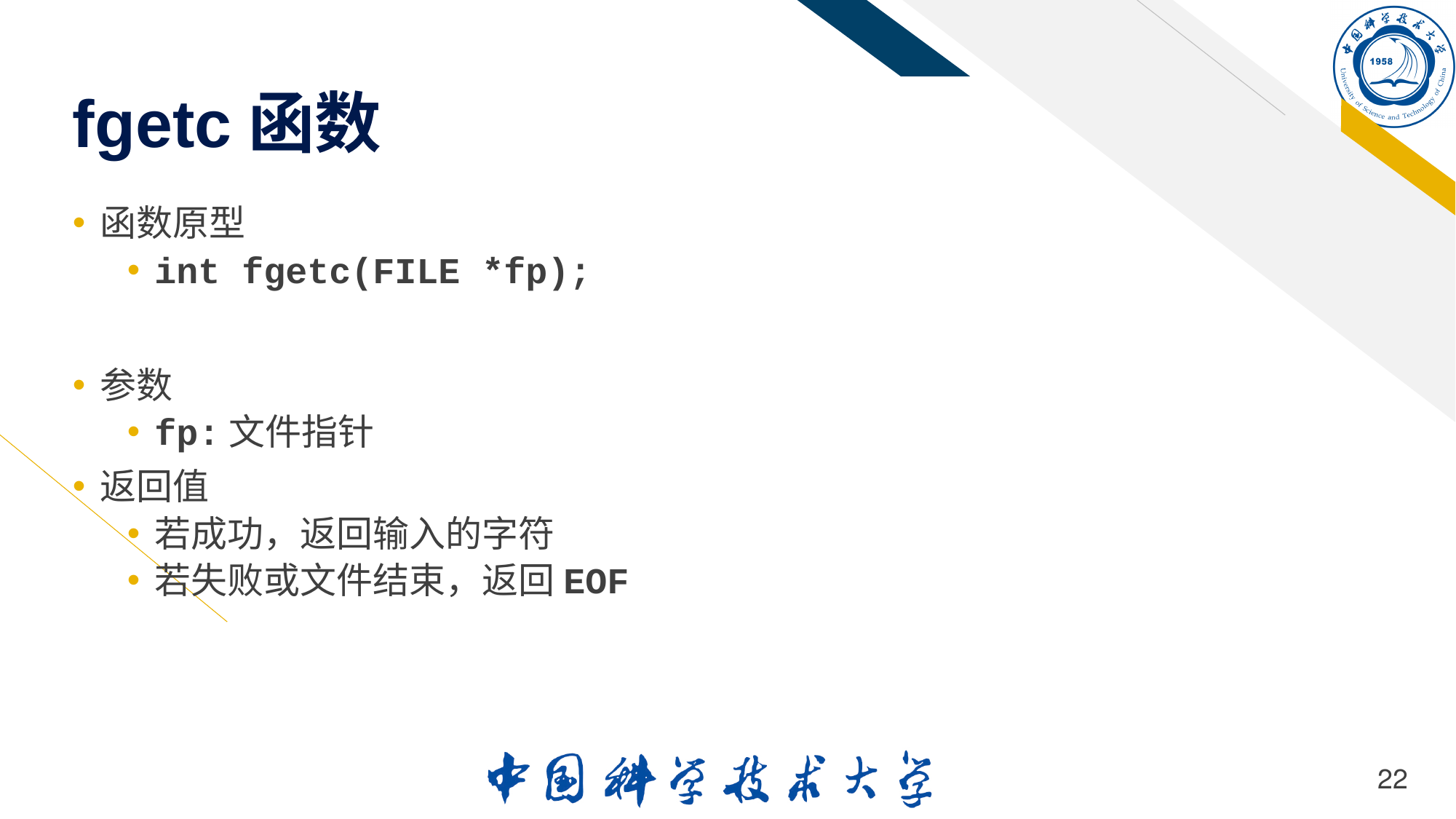

# fgetc函数
函数原型
int fgetc(FILE *fp);

参数
fp:文件指针
返回值
若成功，返回输入的字符
若失败或文件结束，返回EOF
22